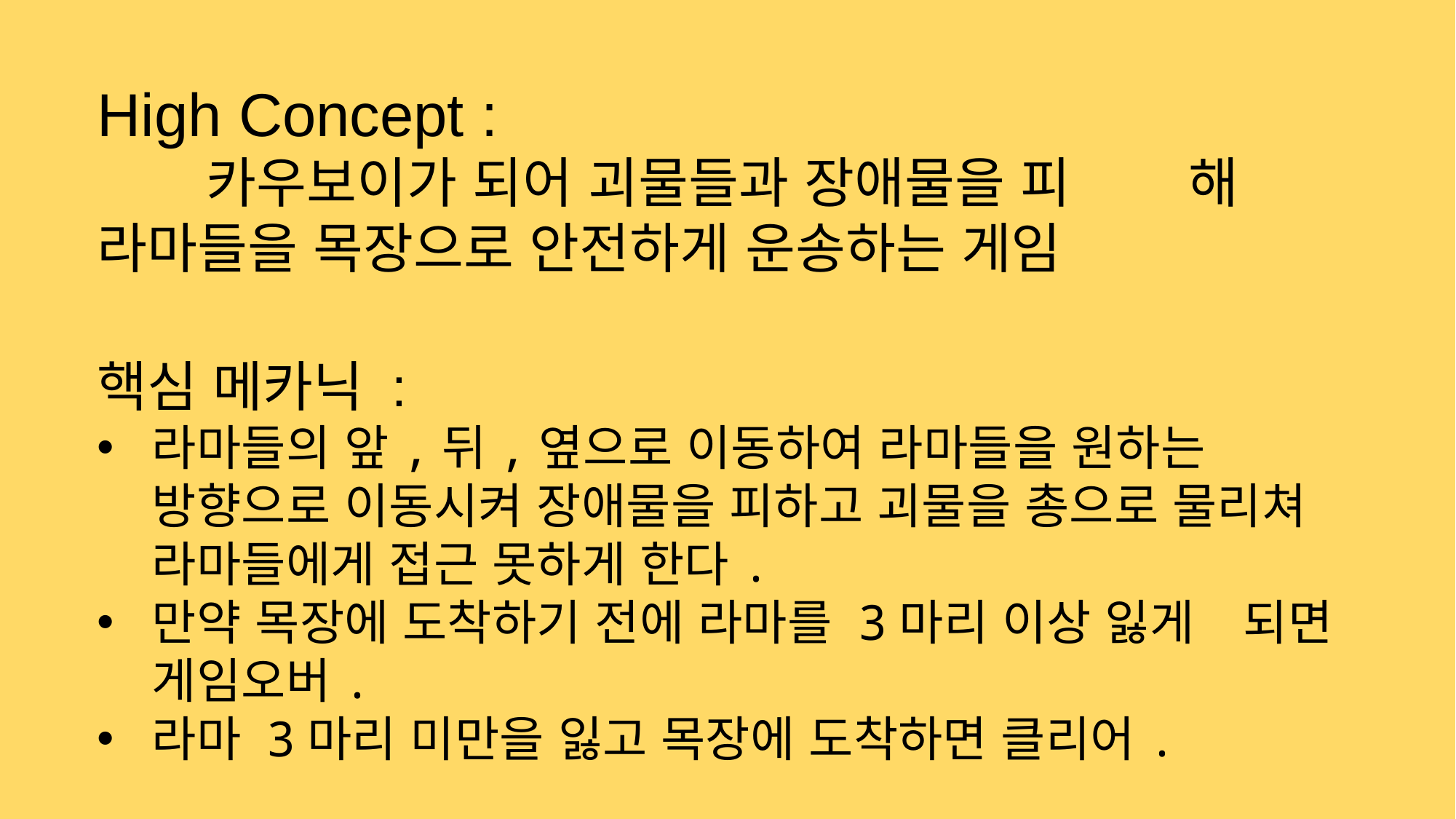

High Concept :
	카우보이가 되어 괴물들과 장애물을 피		해 라마들을 목장으로 안전하게 운송하는 게임
핵심 메카닉 :
라마들의 앞,뒤,옆으로 이동하여 라마들을 원하는 방향으로 이동시켜 장애물을 피하고 괴물을 총으로 물리쳐 라마들에게 접근 못하게 한다.
만약 목장에 도착하기 전에 라마를 3마리 이상 잃게 	되면 게임오버.
라마 3마리 미만을 잃고 목장에 도착하면 클리어.